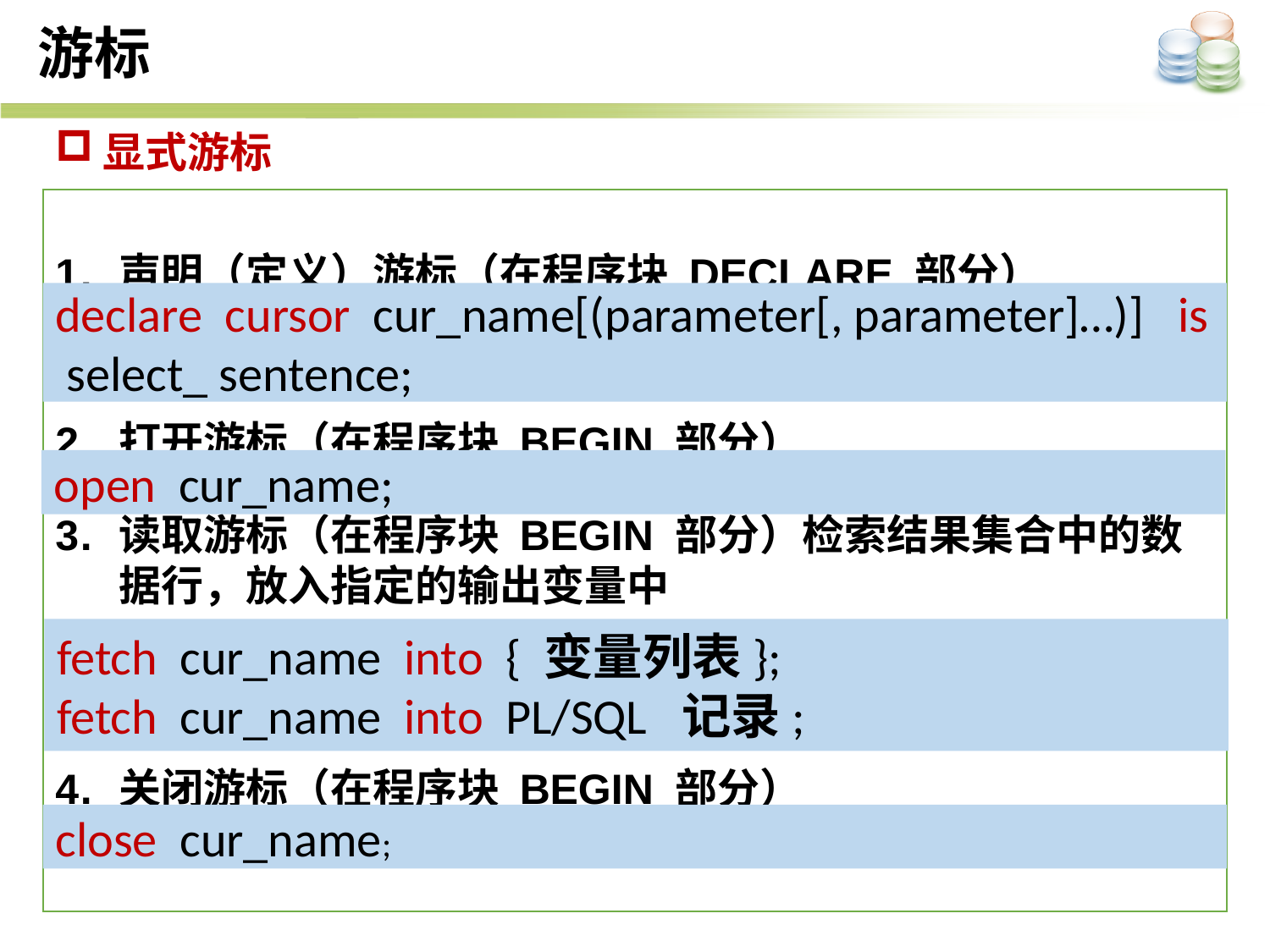

游标
显式游标
声明（定义）游标（在程序块 DECLARE 部分）

打开游标（在程序块 BEGIN 部分）
读取游标（在程序块 BEGIN 部分）检索结果集合中的数据行，放入指定的输出变量中

关闭游标（在程序块 BEGIN 部分）

declare  cursor  cur_name[(parameter[, parameter]…)]   is  select_ sentence;
open  cur_name;
fetch  cur_name  into  { 变量列表};
fetch  cur_name  into  PL/SQL  记录;
close  cur_name;
23